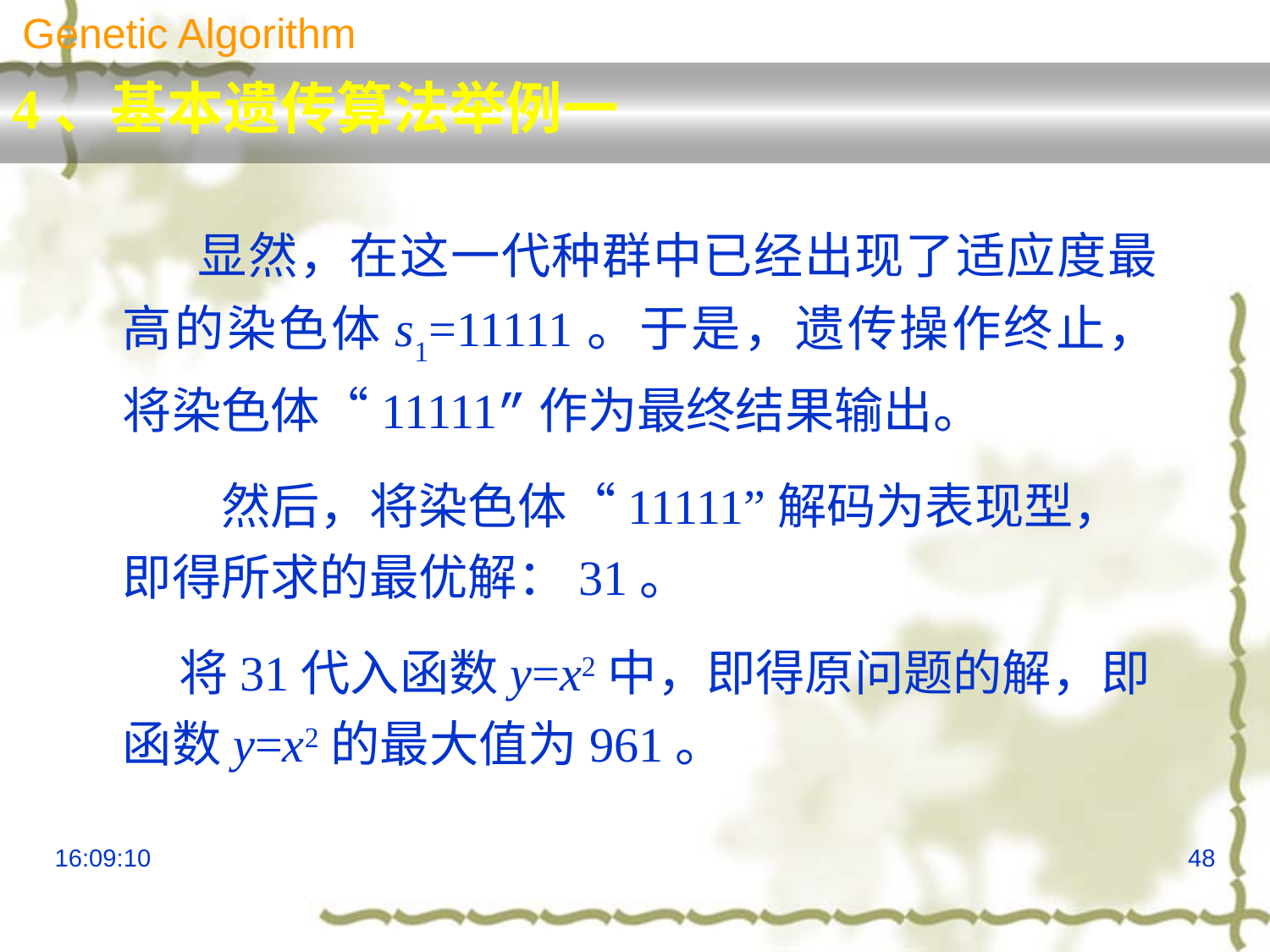

Genetic Algorithm
4、基本遗传算法举例一

　  显然，在这一代种群中已经出现了适应度最高的染色体s1=11111。于是，遗传操作终止，将染色体“11111”作为最终结果输出。
　　然后，将染色体“11111”解码为表现型，即得所求的最优解：31。
    将31代入函数y=x2中，即得原问题的解，即函数y=x2的最大值为961。
16:09:10
48